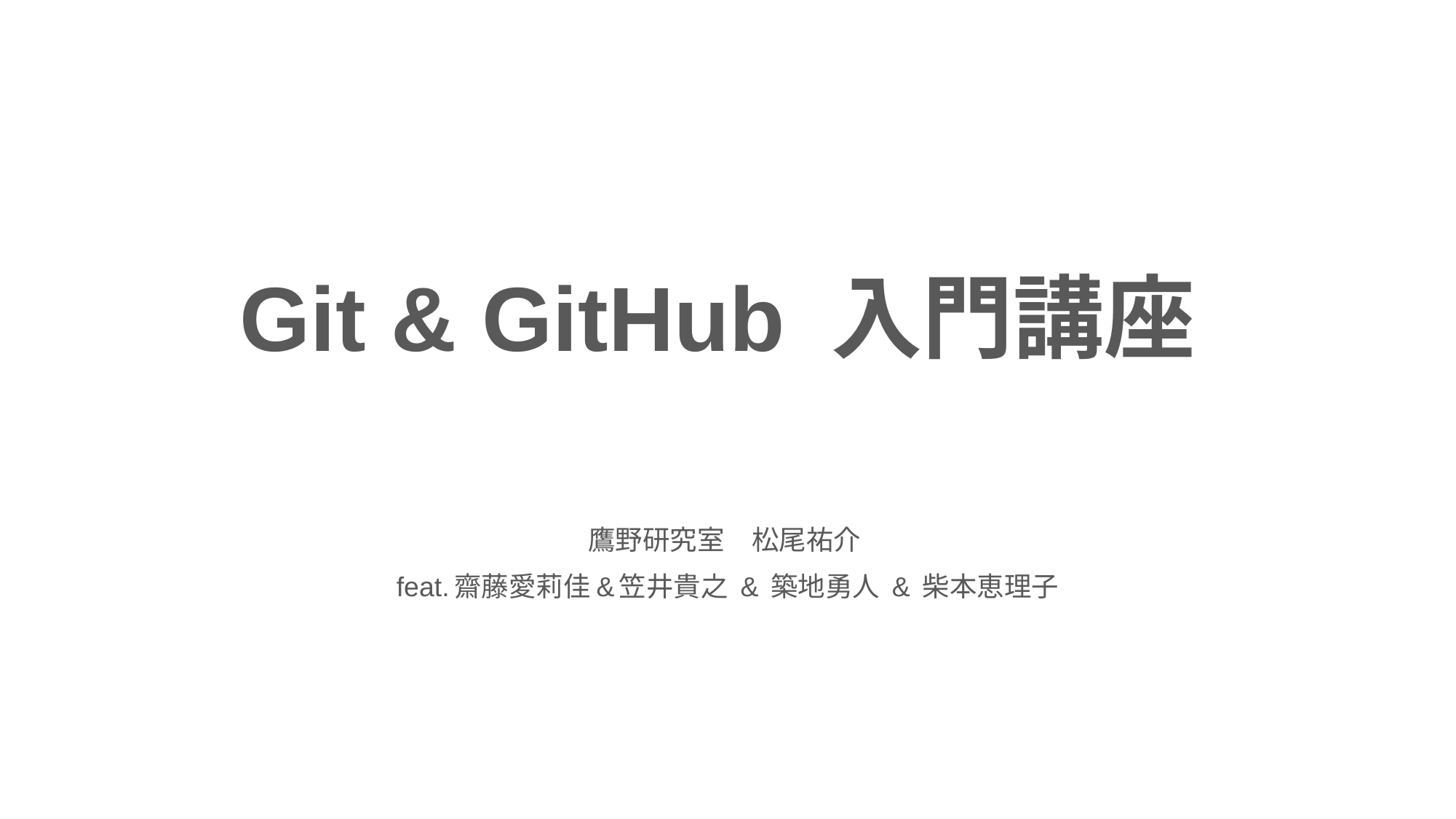

# Git & GitHub 入門講座
鷹野研究室　松尾祐介
feat.齋藤愛莉佳&笠井貴之 & 築地勇人 & 柴本恵理子